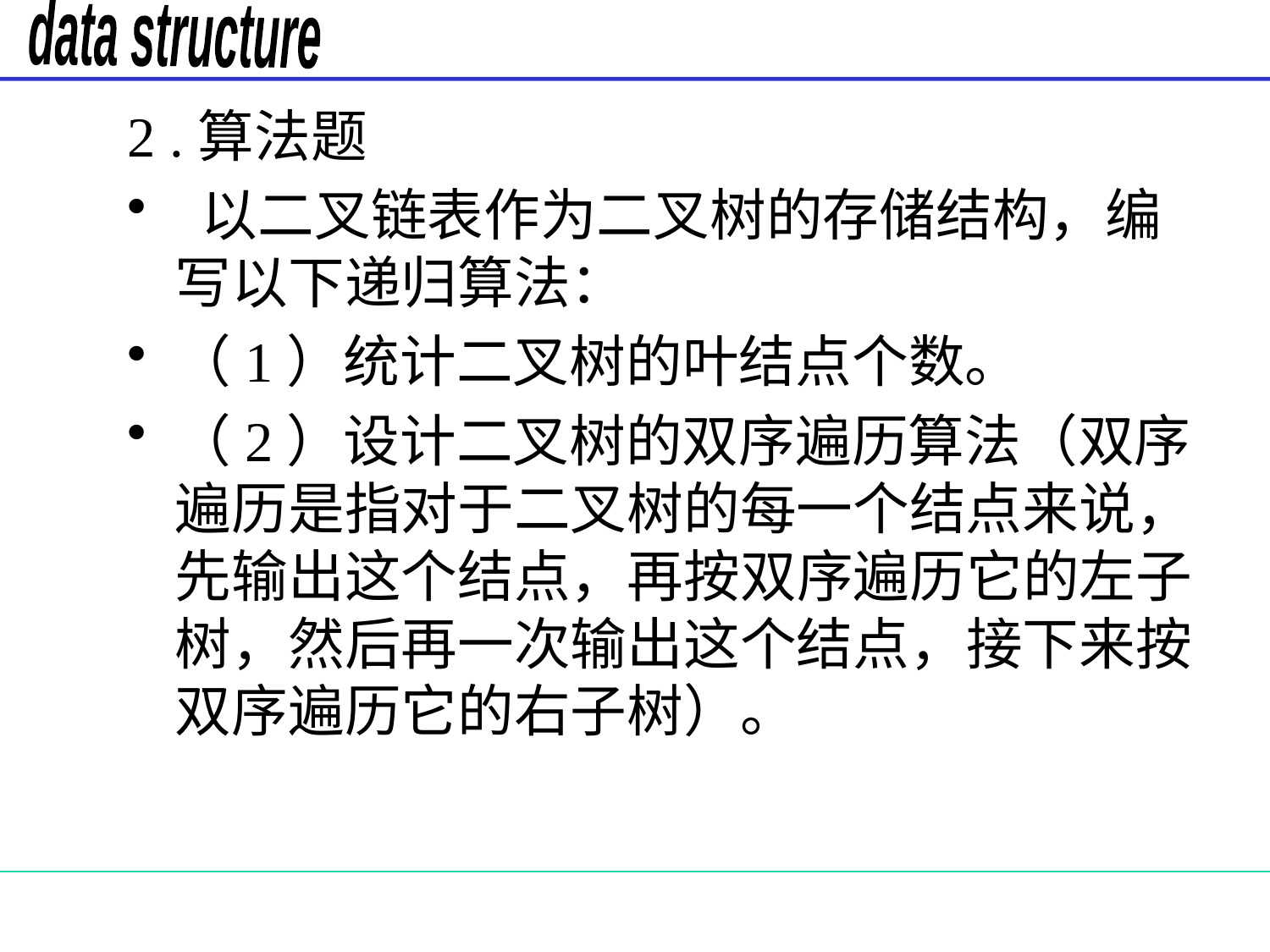

#
2 .算法题
 以二叉链表作为二叉树的存储结构，编写以下递归算法：
（1）统计二叉树的叶结点个数。
（2）设计二叉树的双序遍历算法（双序遍历是指对于二叉树的每一个结点来说，先输出这个结点，再按双序遍历它的左子树，然后再一次输出这个结点，接下来按双序遍历它的右子树）。